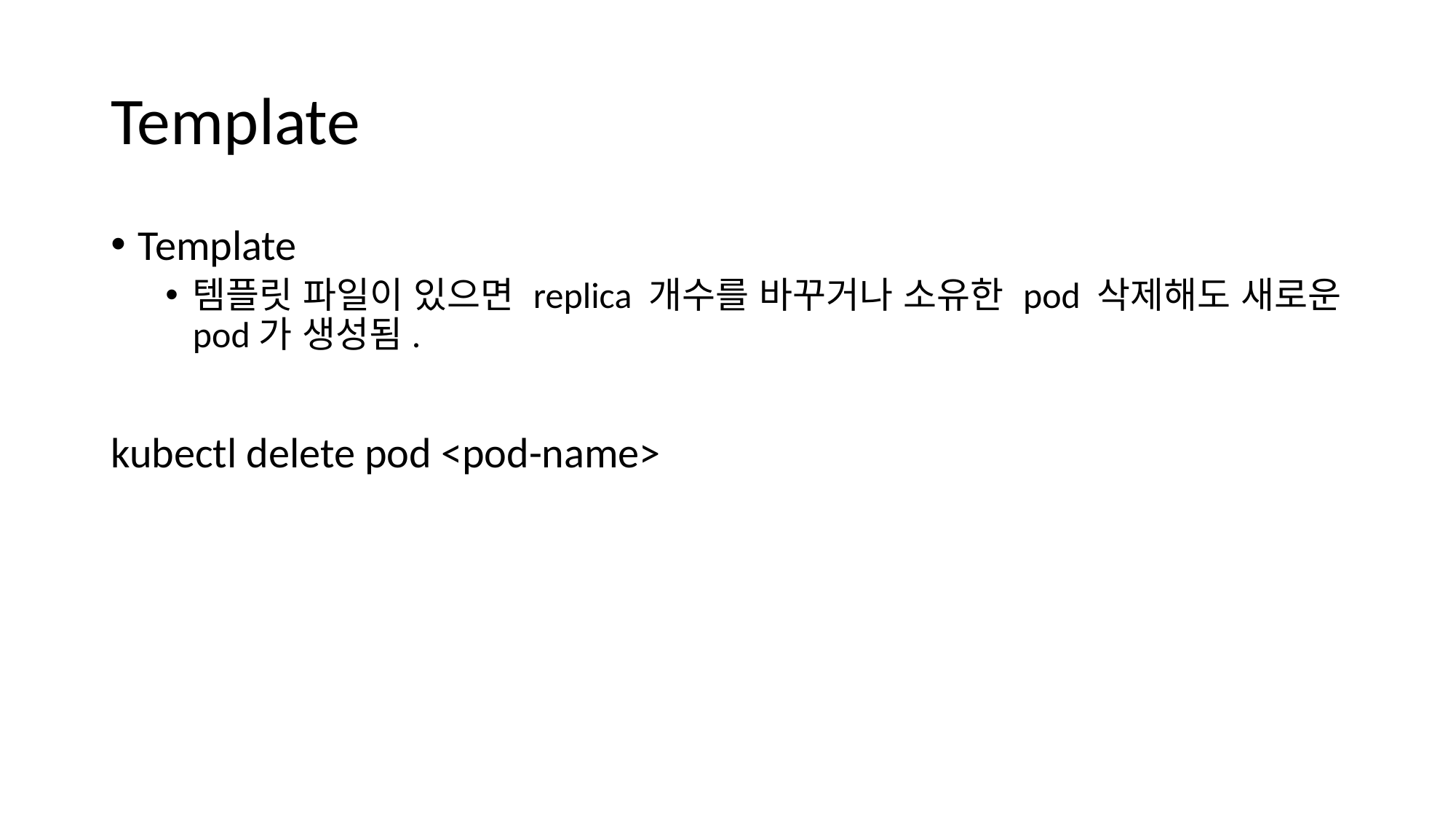

# Template
Template
템플릿 파일이 있으면 replica 개수를 바꾸거나 소유한 pod 삭제해도 새로운 pod가 생성됨.

kubectl delete pod <pod-name>